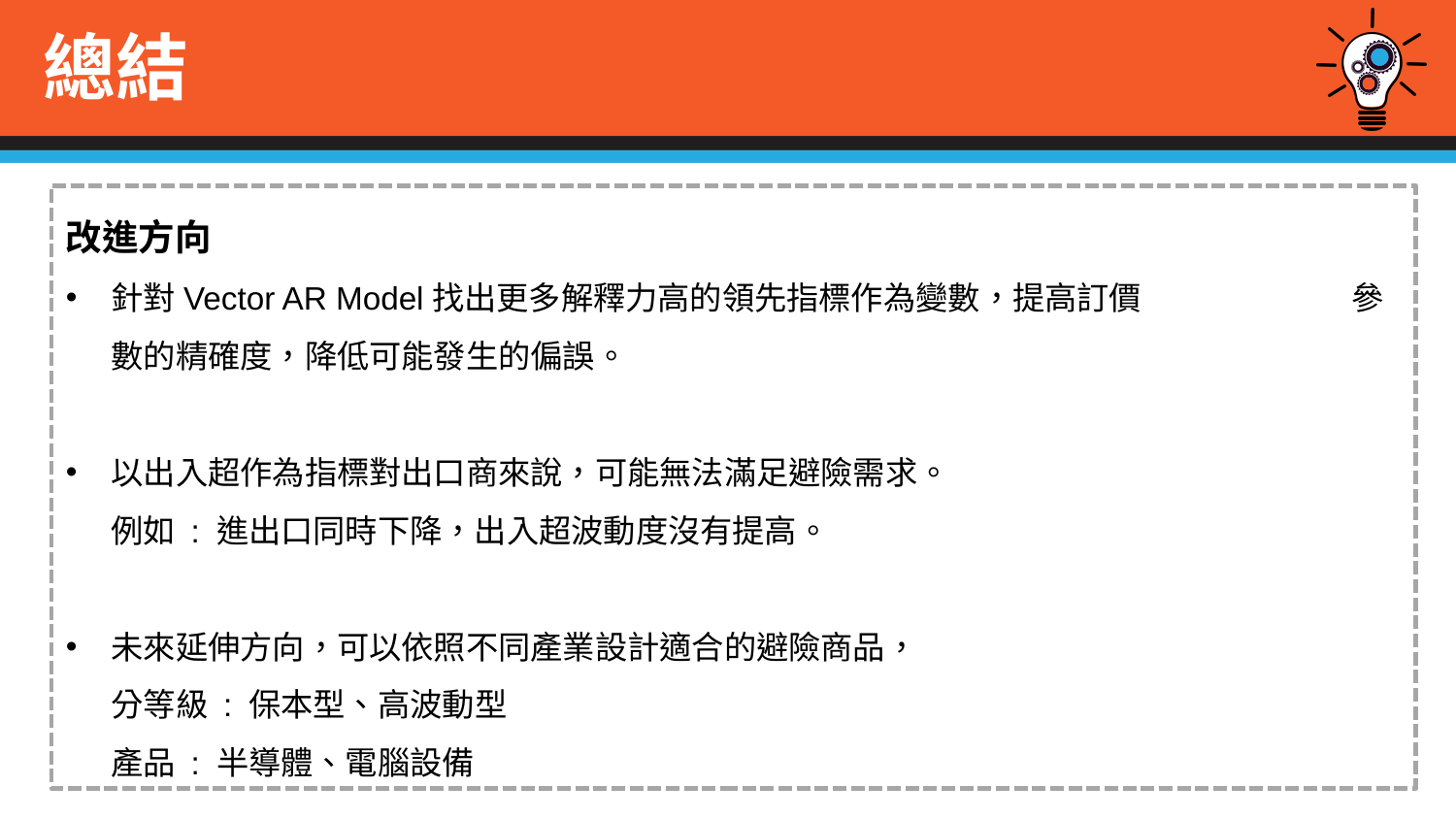

# 總結
改進方向
針對Vector AR Model找出更多解釋力高的領先指標作為變數，提高訂價                             參數的精確度，降低可能發生的偏誤。
以出入超作為指標對出口商來說，可能無法滿足避險需求。
例如 : 進出口同時下降，出入超波動度沒有提高。

未來延伸方向，可以依照不同產業設計適合的避險商品，
分等級 : 保本型、高波動型
產品 : 半導體、電腦設備